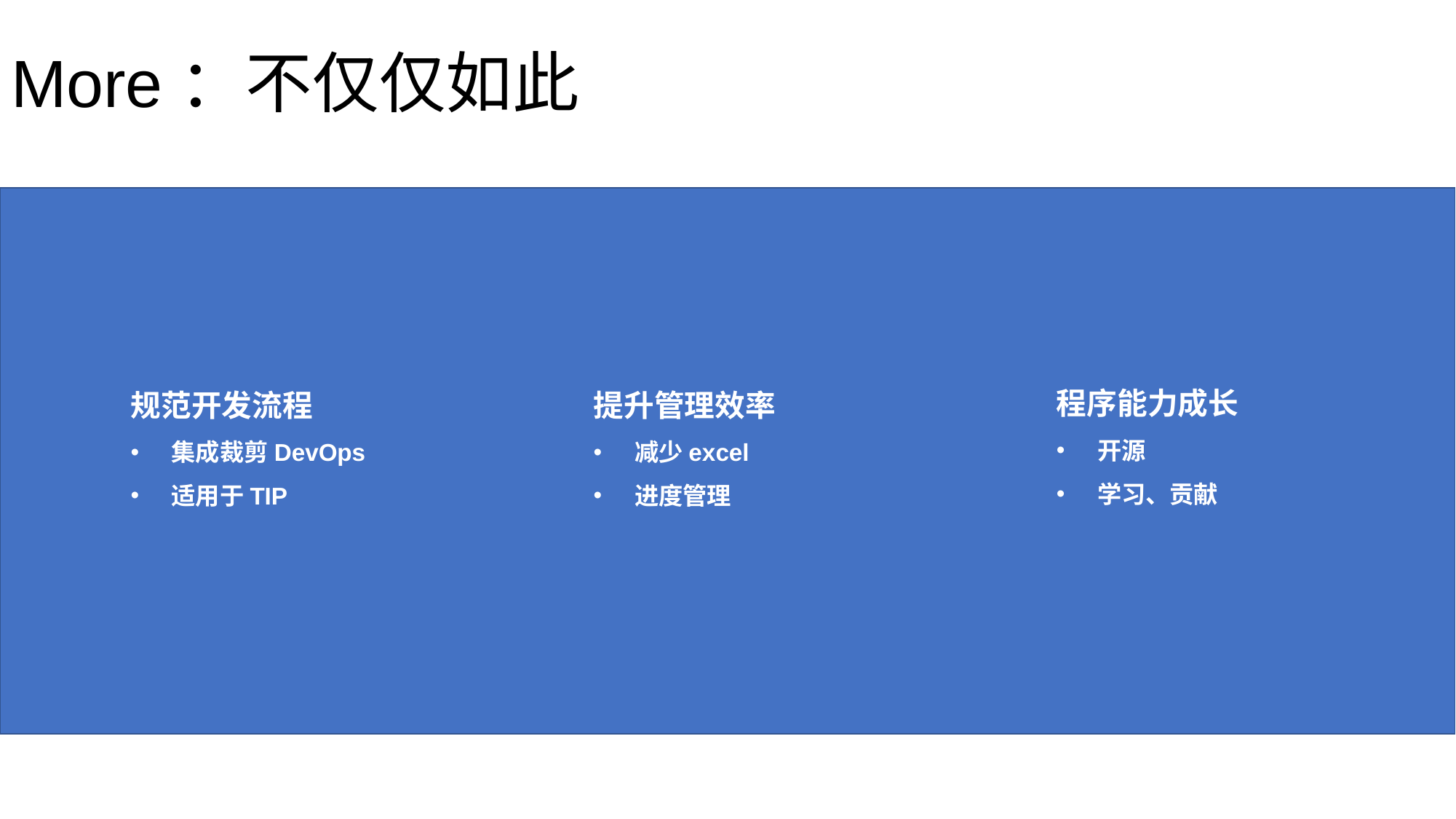

# More：不仅仅如此

规范开发流程
集成裁剪DevOps
适用于TIP
提升管理效率
减少excel
进度管理
程序能力成长
开源
学习、贡献